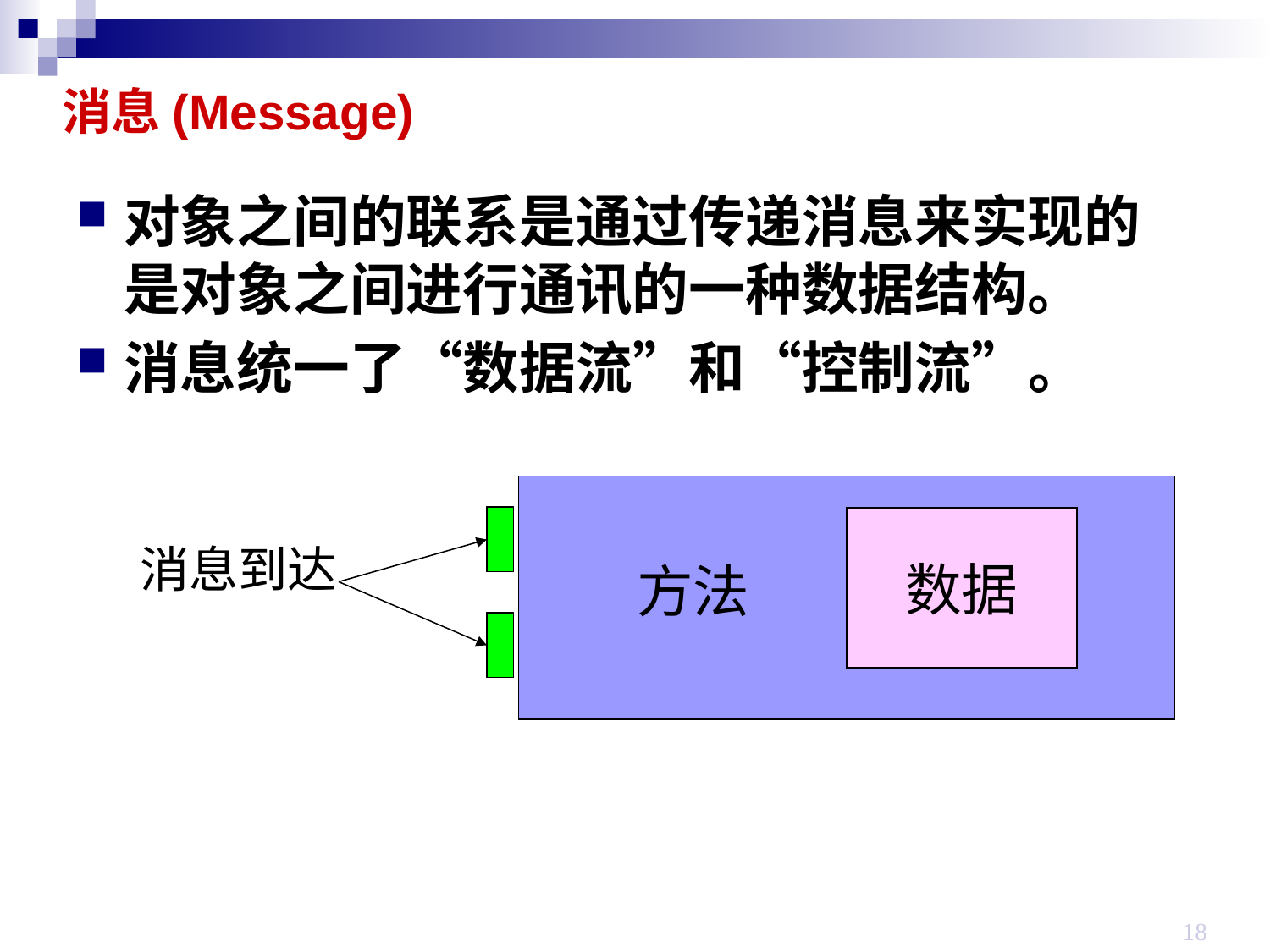

#
消息(Message)
对象之间的联系是通过传递消息来实现的是对象之间进行通讯的一种数据结构。
消息统一了“数据流”和“控制流”。

数据
消息到达

方法

18